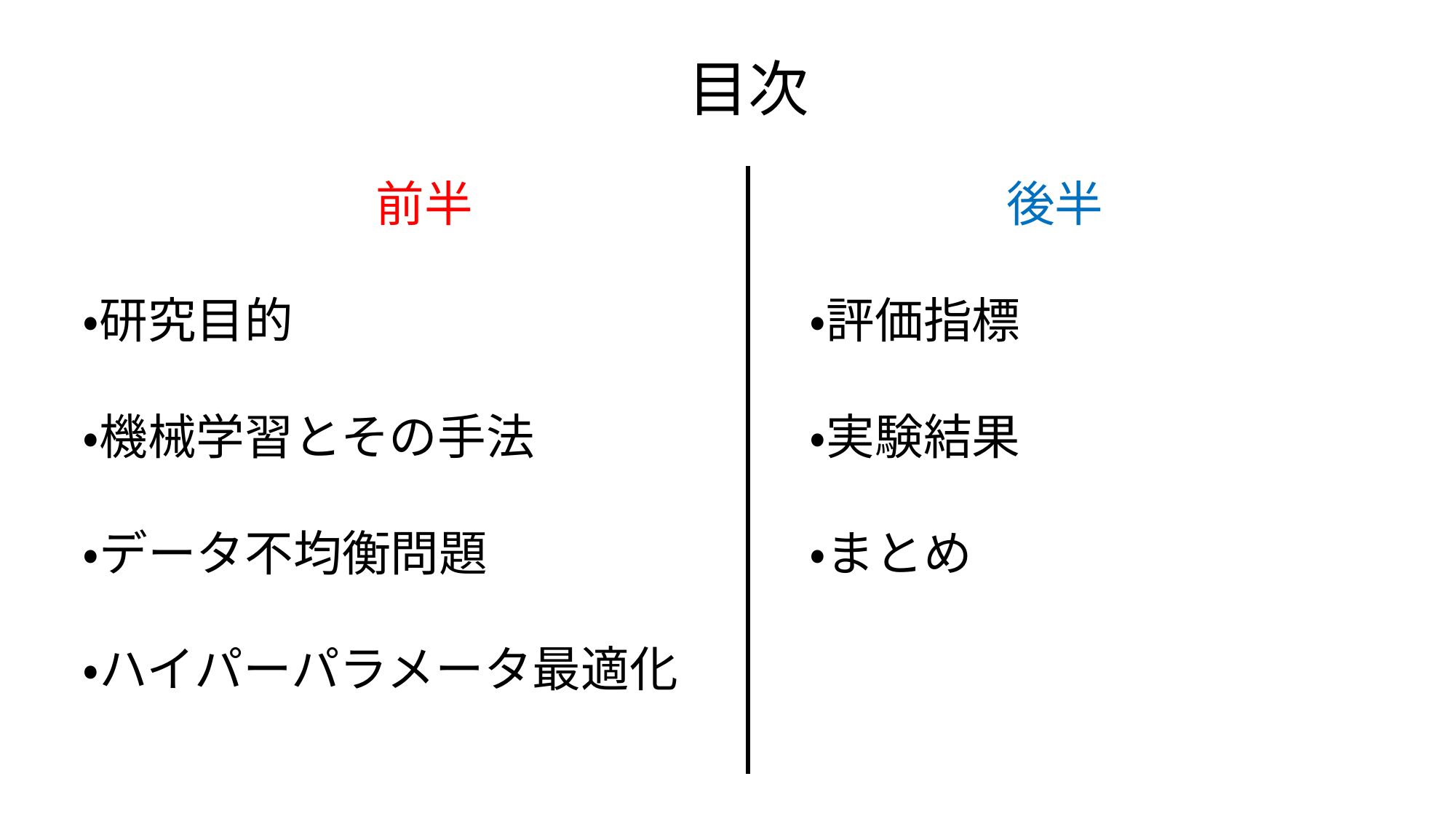

目次
前半

・研究目的

・機械学習とその手法

・データ不均衡問題

・ハイパーパラメータ最適化

後半

・評価指標

・実験結果

・まとめ